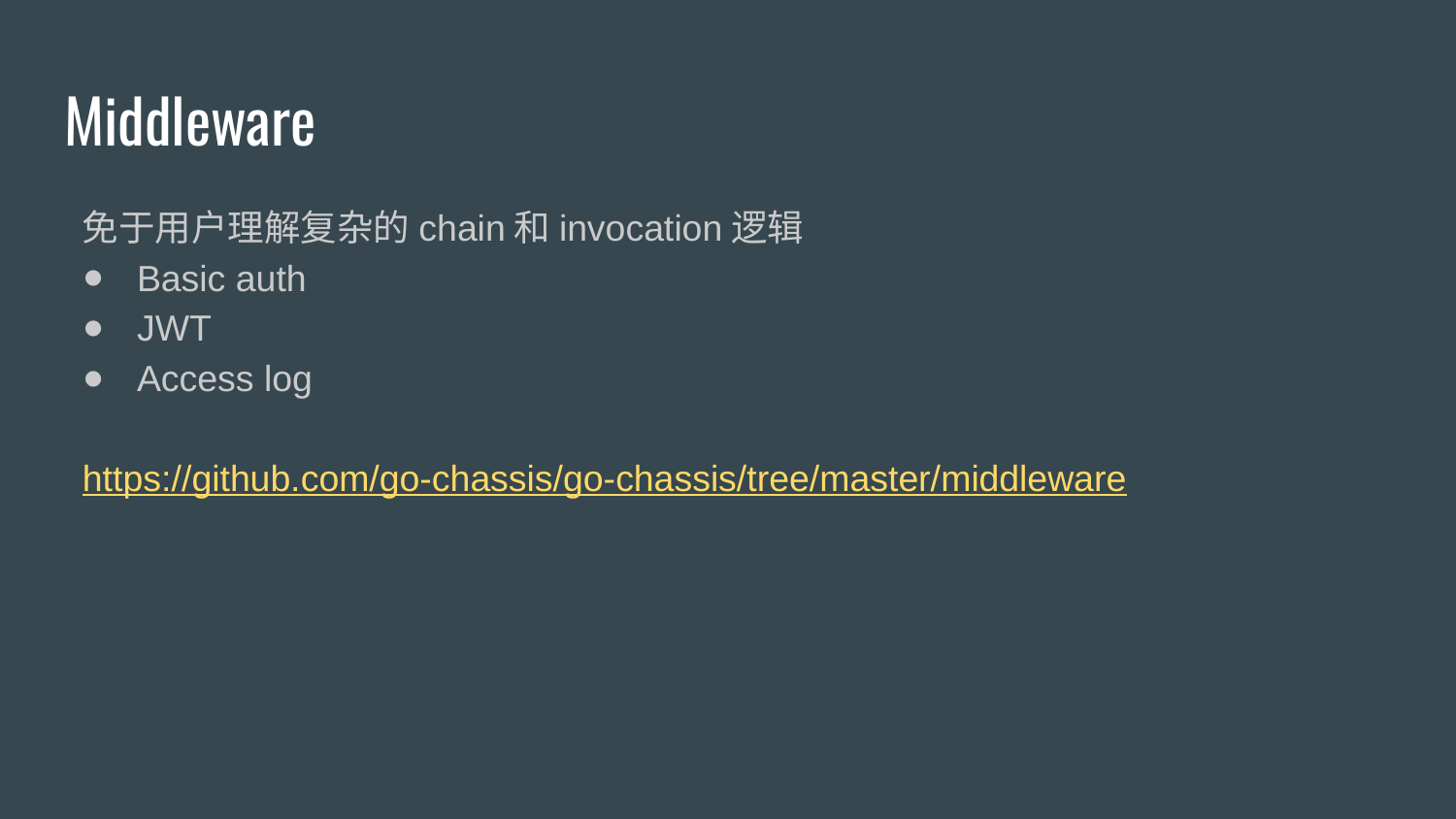

# Middleware
免于用户理解复杂的chain和invocation逻辑
Basic auth
JWT
Access log

https://github.com/go-chassis/go-chassis/tree/master/middleware